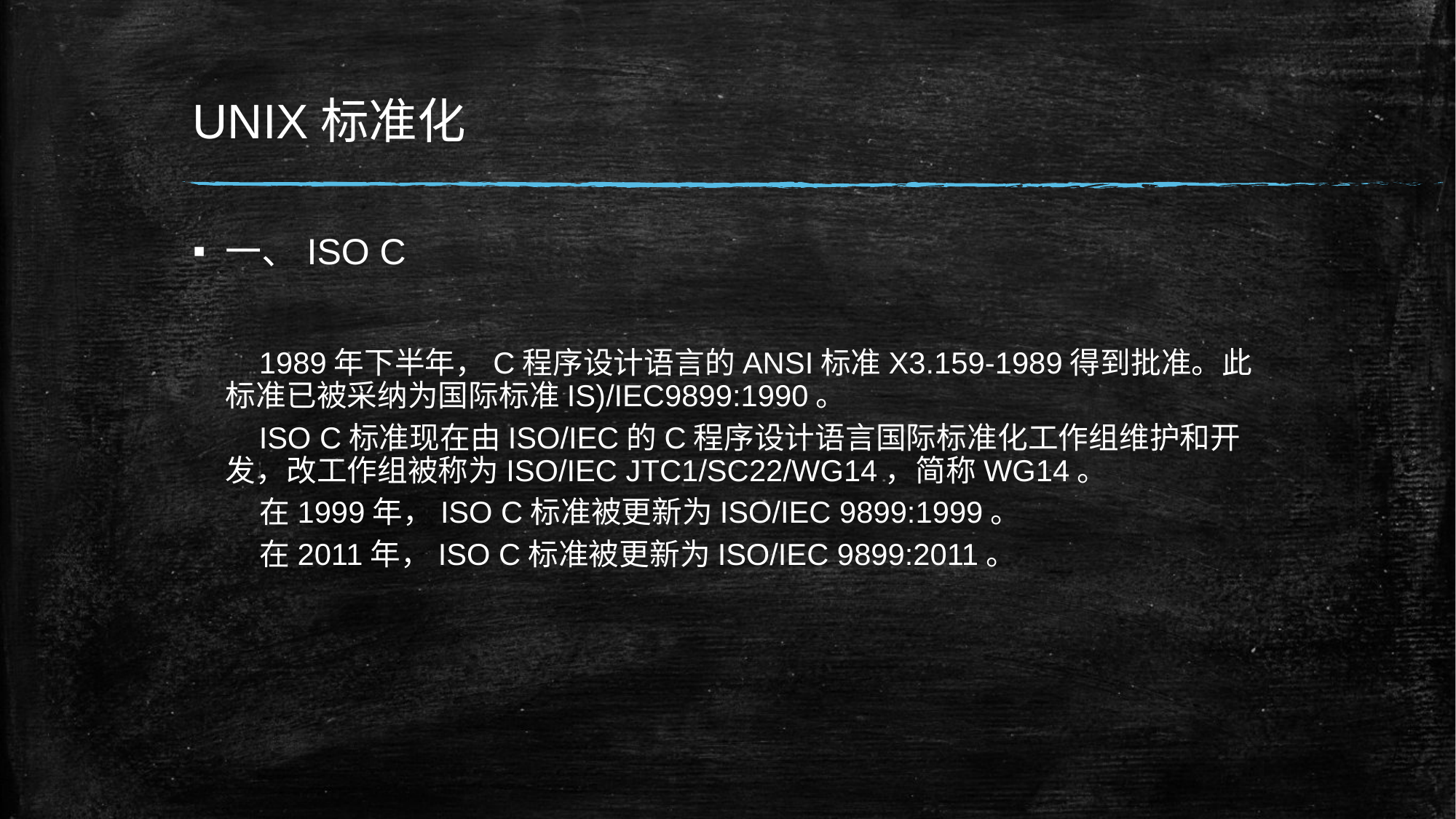

# UNIX标准化
一、ISO C

    1989年下半年，C程序设计语言的ANSI标准X3.159-1989得到批准。此标准已被采纳为国际标准IS)/IEC9899:1990。
    ISO C标准现在由ISO/IEC的C程序设计语言国际标准化工作组维护和开发，改工作组被称为ISO/IEC JTC1/SC22/WG14，简称WG14。
    在1999年，ISO C标准被更新为ISO/IEC 9899:1999。
    在2011年，ISO C标准被更新为ISO/IEC 9899:2011。